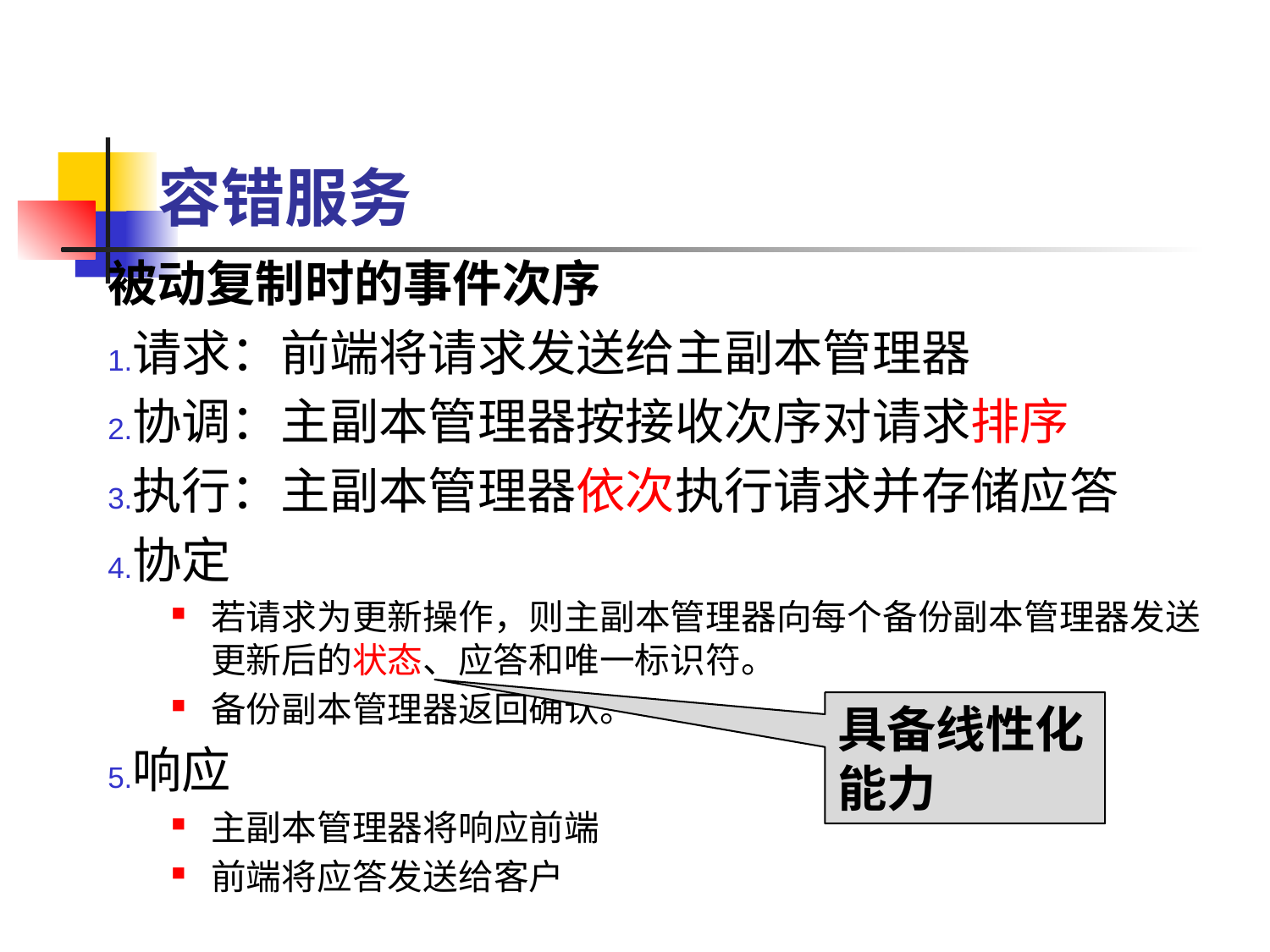

# 容错服务
被动复制时的事件次序
请求：前端将请求发送给主副本管理器
协调：主副本管理器按接收次序对请求排序
执行：主副本管理器依次执行请求并存储应答
协定
若请求为更新操作，则主副本管理器向每个备份副本管理器发送更新后的状态、应答和唯一标识符。
备份副本管理器返回确认。
响应
主副本管理器将响应前端
前端将应答发送给客户

具备线性化能力